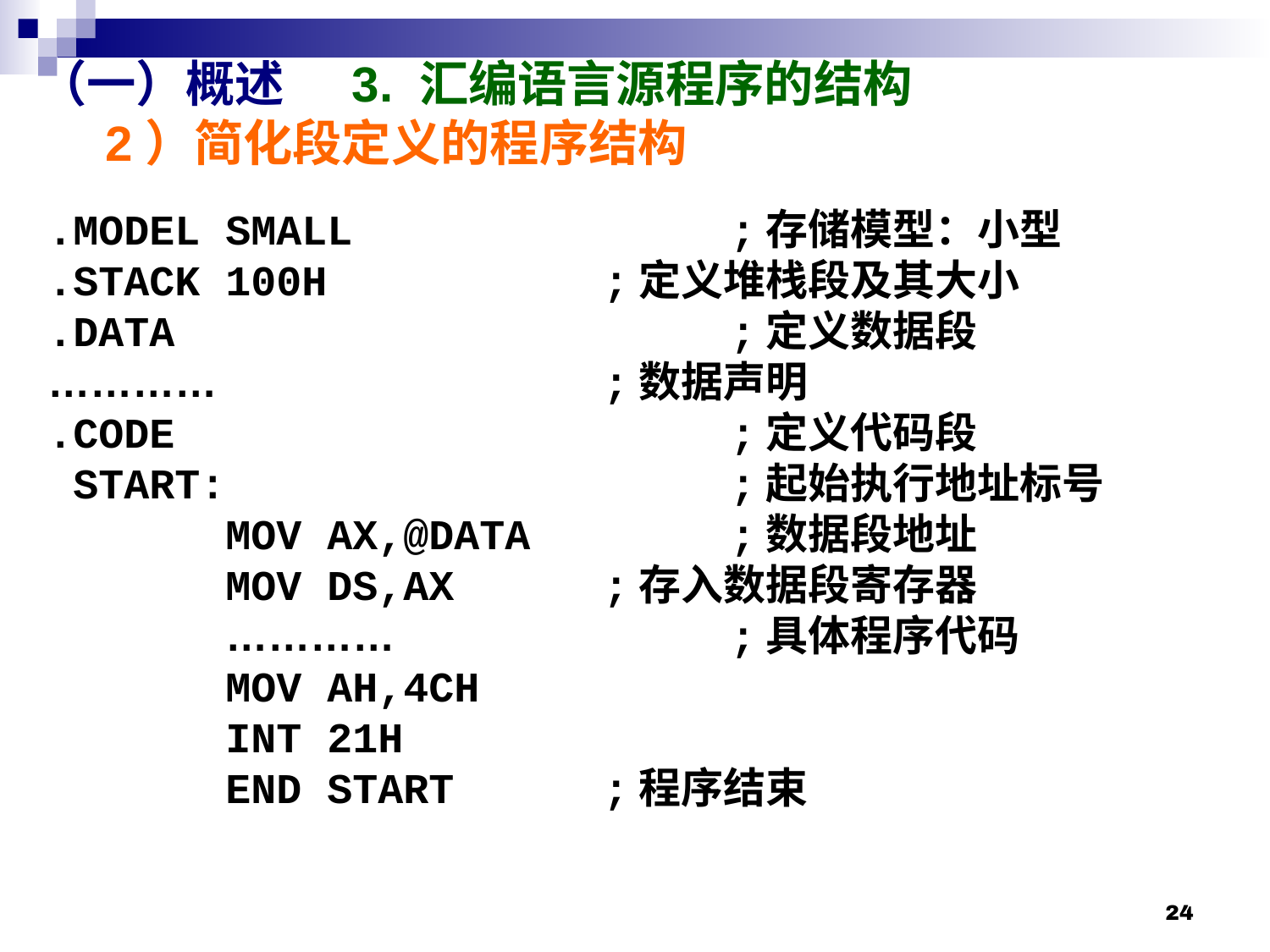

# （一）概述     3. 汇编语言源程序的结构 2）简化段定义的程序结构
.MODEL SMALL			;存储模型：小型
.STACK 100H			;定义堆栈段及其大小
.DATA					;定义数据段
…………				;数据声明
.CODE					;定义代码段
 START:				;起始执行地址标号
       MOV AX,@DATA		;数据段地址
       MOV DS,AX		;存入数据段寄存器
       …………			;具体程序代码
       MOV AH,4CH
       INT 21H
       END START		;程序结束
24